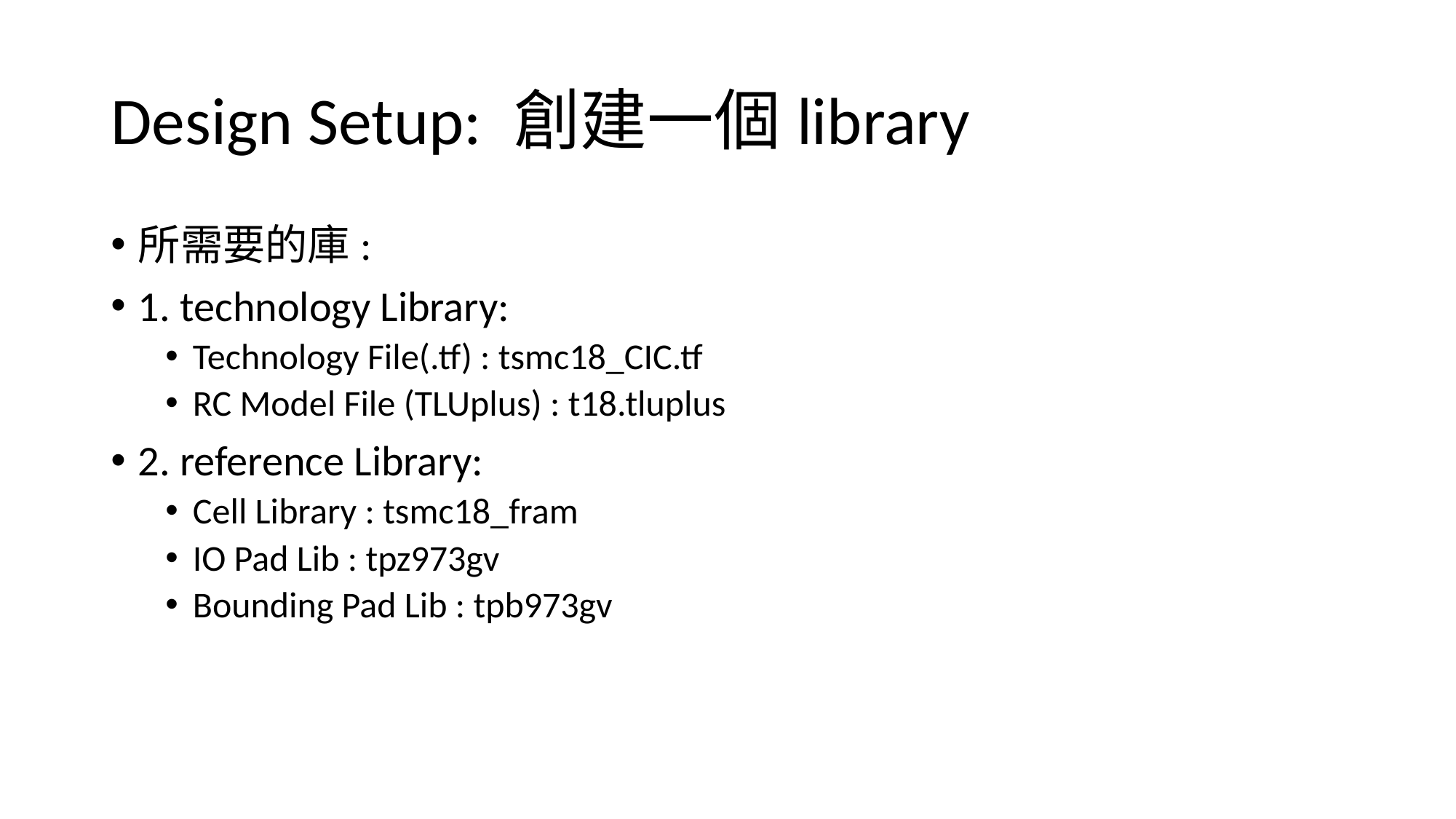

# Design Setup: 創建一個library
所需要的庫:
1. technology Library:
Technology File(.tf) : tsmc18_CIC.tf
RC Model File (TLUplus) : t18.tluplus
2. reference Library:
Cell Library : tsmc18_fram
IO Pad Lib : tpz973gv
Bounding Pad Lib : tpb973gv